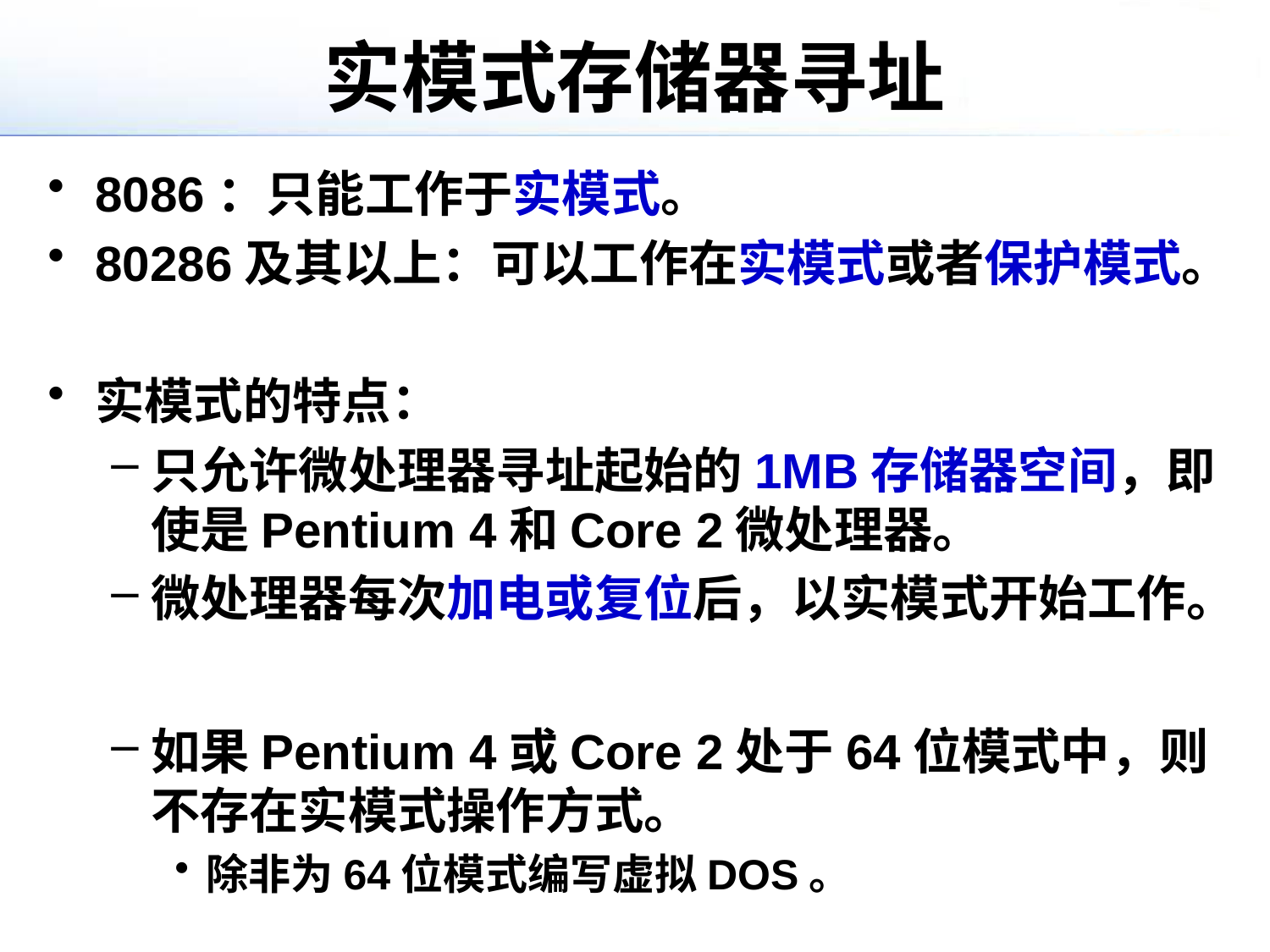

# 实模式存储器寻址
8086：只能工作于实模式。
80286及其以上：可以工作在实模式或者保护模式。

实模式的特点：
只允许微处理器寻址起始的1MB存储器空间，即使是Pentium 4和Core 2微处理器。
微处理器每次加电或复位后，以实模式开始工作。

如果Pentium 4或Core 2处于64位模式中，则不存在实模式操作方式。
除非为64位模式编写虚拟DOS。